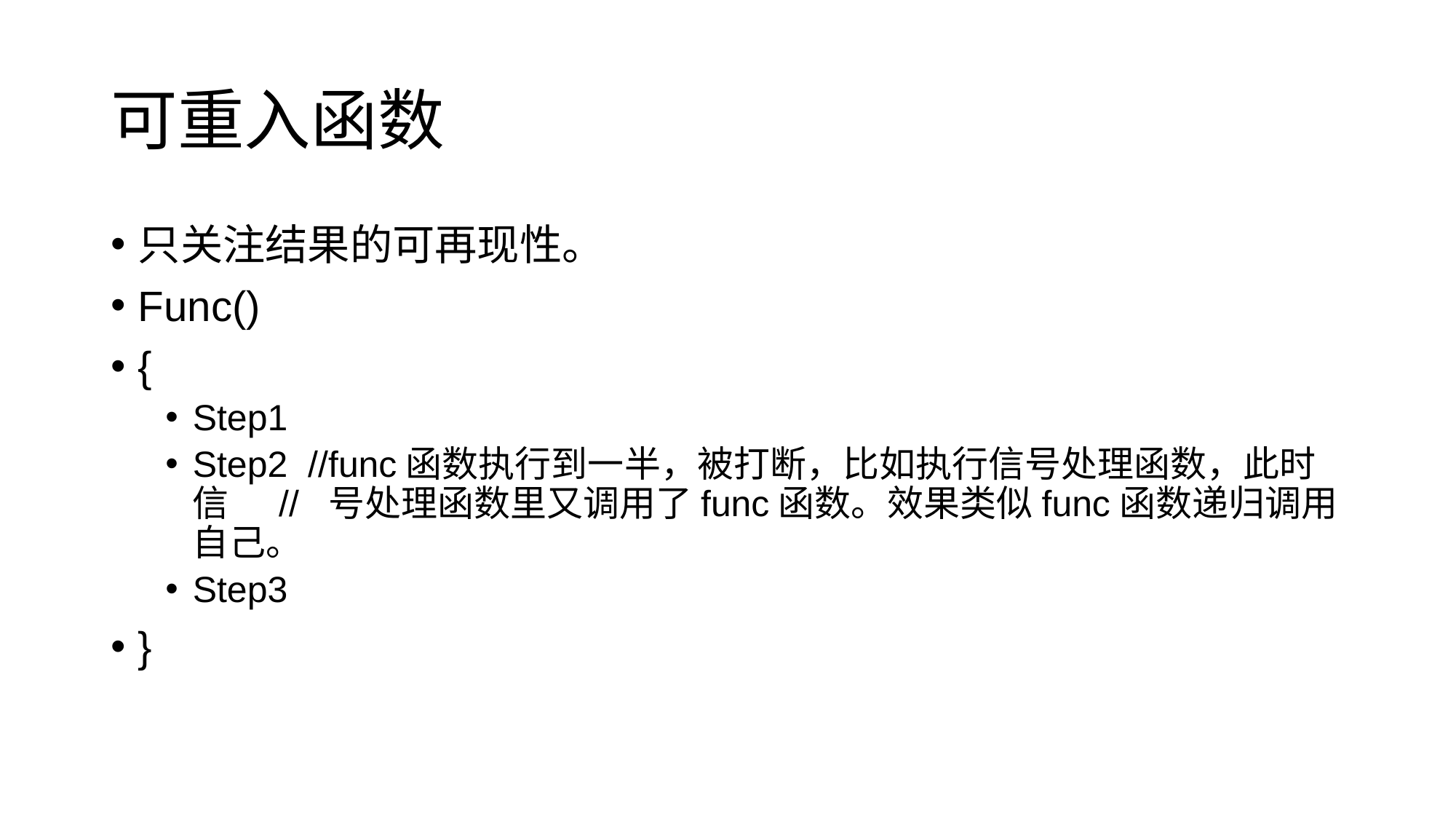

# 可重入函数
只关注结果的可再现性。
Func()
{
Step1
Step2  //func函数执行到一半，被打断，比如执行信号处理函数，此时信     //  号处理函数里又调用了func函数。效果类似func函数递归调用自己。
Step3
}